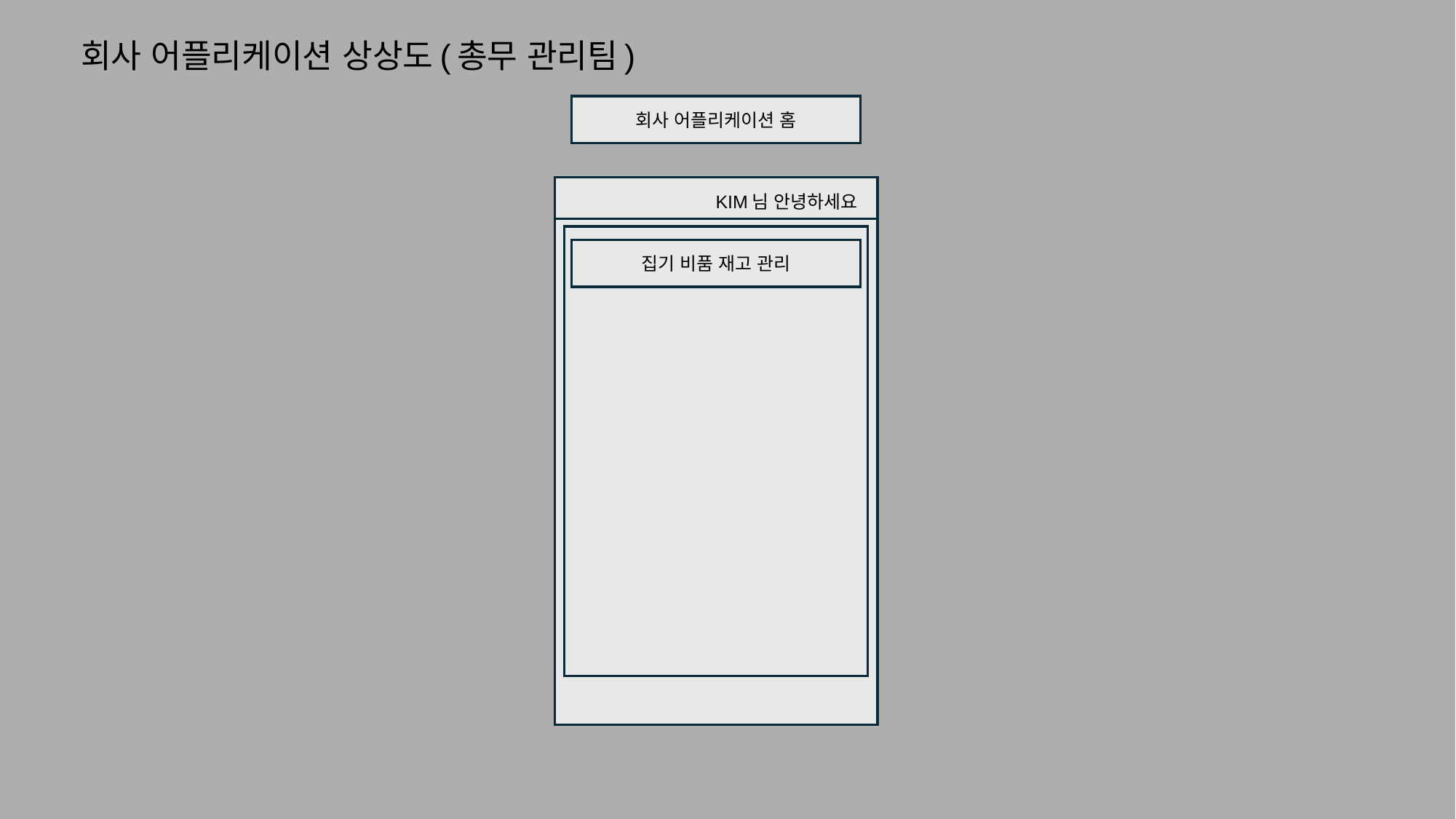

# 회사 어플리케이션 상상도(총무 관리팀)
회사 어플리케이션 홈

KIM님 안녕하세요

집기 비품 재고 관리